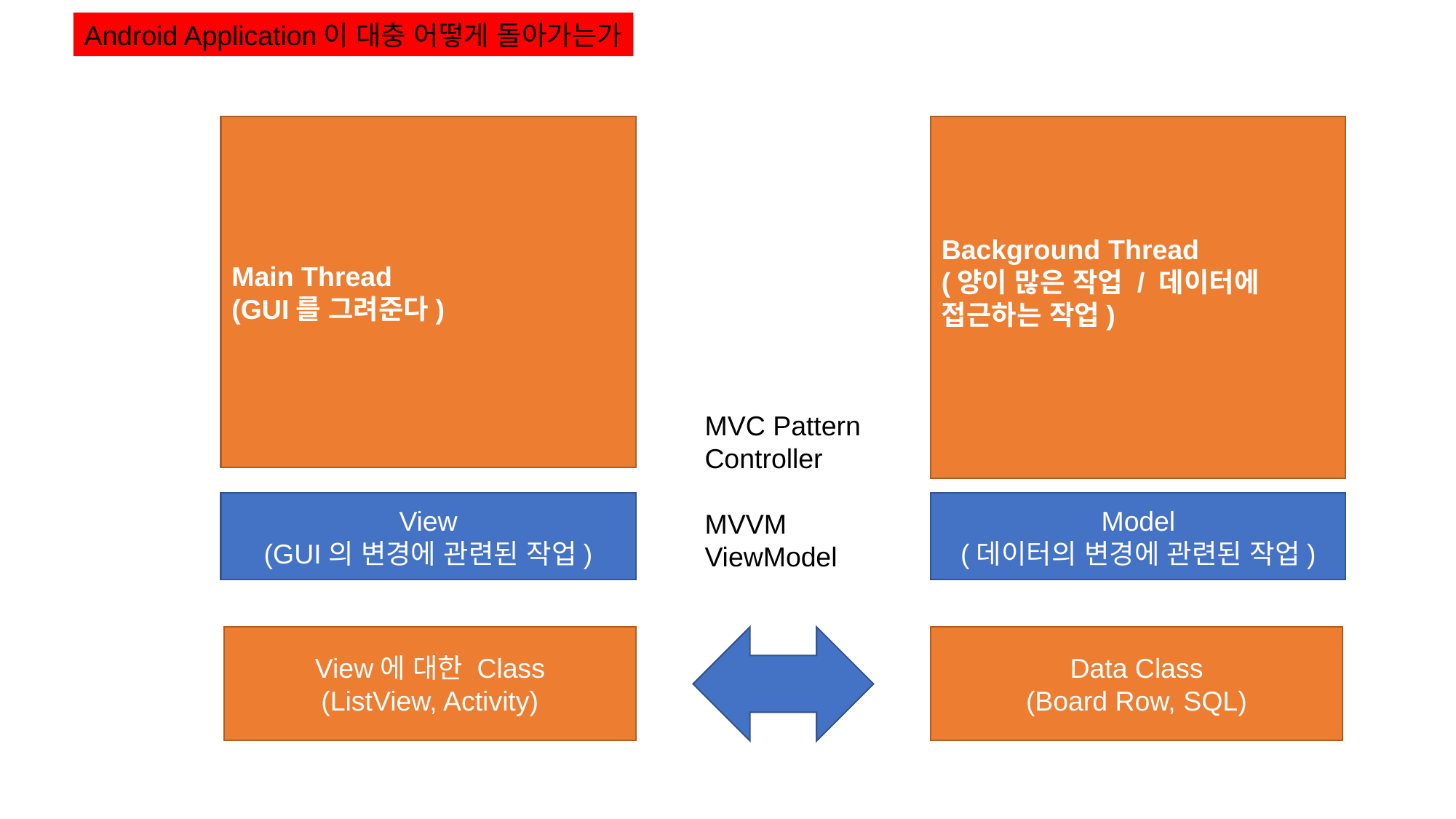

Android Application이 대충 어떻게 돌아가는가
Main Thread
(GUI를 그려준다)
Background Thread
(양이 많은 작업 / 데이터에 접근하는 작업)

MVC Pattern
Controller

MVVM
ViewModel
View
(GUI의 변경에 관련된 작업)
Model
(데이터의 변경에 관련된 작업)

Data Class
(Board Row, SQL)
View에 대한 Class
(ListView, Activity)